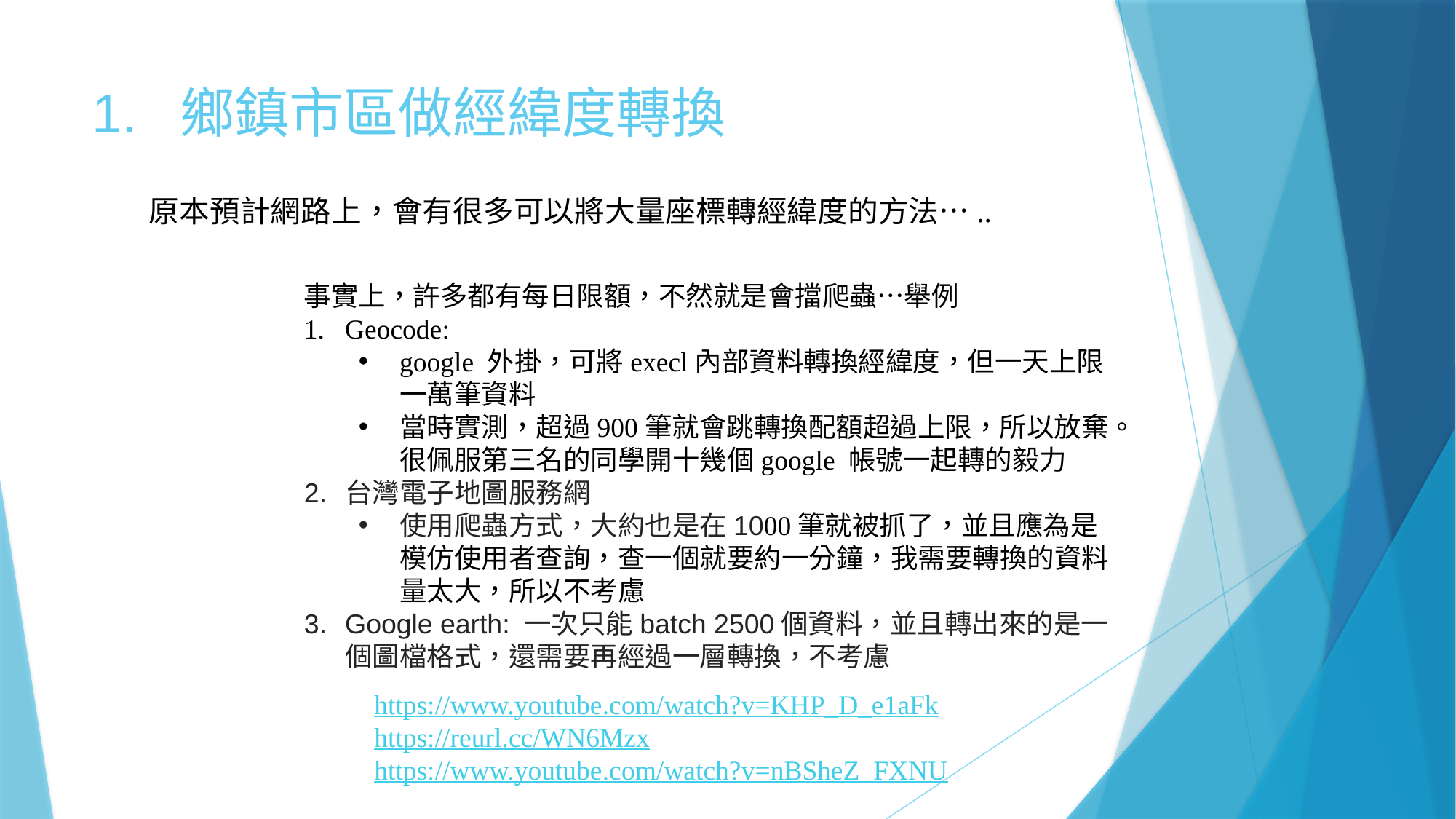

# 鄉鎮市區做經緯度轉換
原本預計網路上，會有很多可以將大量座標轉經緯度的方法…..
事實上，許多都有每日限額，不然就是會擋爬蟲…舉例
Geocode:
google 外掛，可將execl內部資料轉換經緯度，但一天上限一萬筆資料
當時實測，超過900筆就會跳轉換配額超過上限，所以放棄。很佩服第三名的同學開十幾個google 帳號一起轉的毅力
台灣電子地圖服務網
使用爬蟲方式，大約也是在1000筆就被抓了，並且應為是模仿使用者查詢，查一個就要約一分鐘，我需要轉換的資料量太大，所以不考慮
Google earth: 一次只能batch 2500個資料，並且轉出來的是一個圖檔格式，還需要再經過一層轉換，不考慮
https://www.youtube.com/watch?v=KHP_D_e1aFk
https://reurl.cc/WN6Mzx
https://www.youtube.com/watch?v=nBSheZ_FXNU